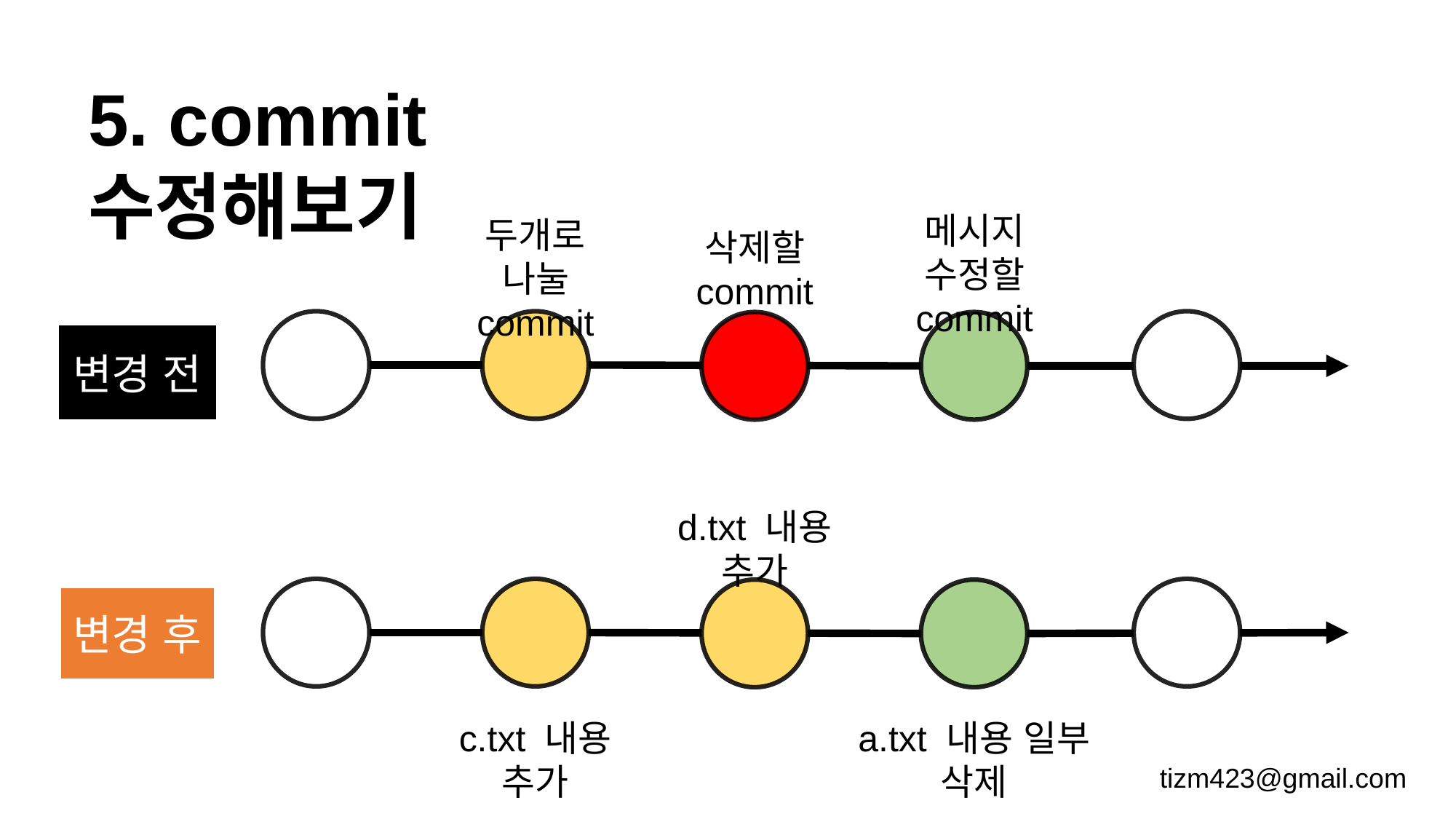

5. commit 수정해보기
메시지 수정할 commit
두개로 나눌 commit
삭제할 commit

변경 전
d.txt 내용 추가

변경 후
a.txt 내용 일부 삭제
c.txt 내용 추가
tizm423@gmail.com